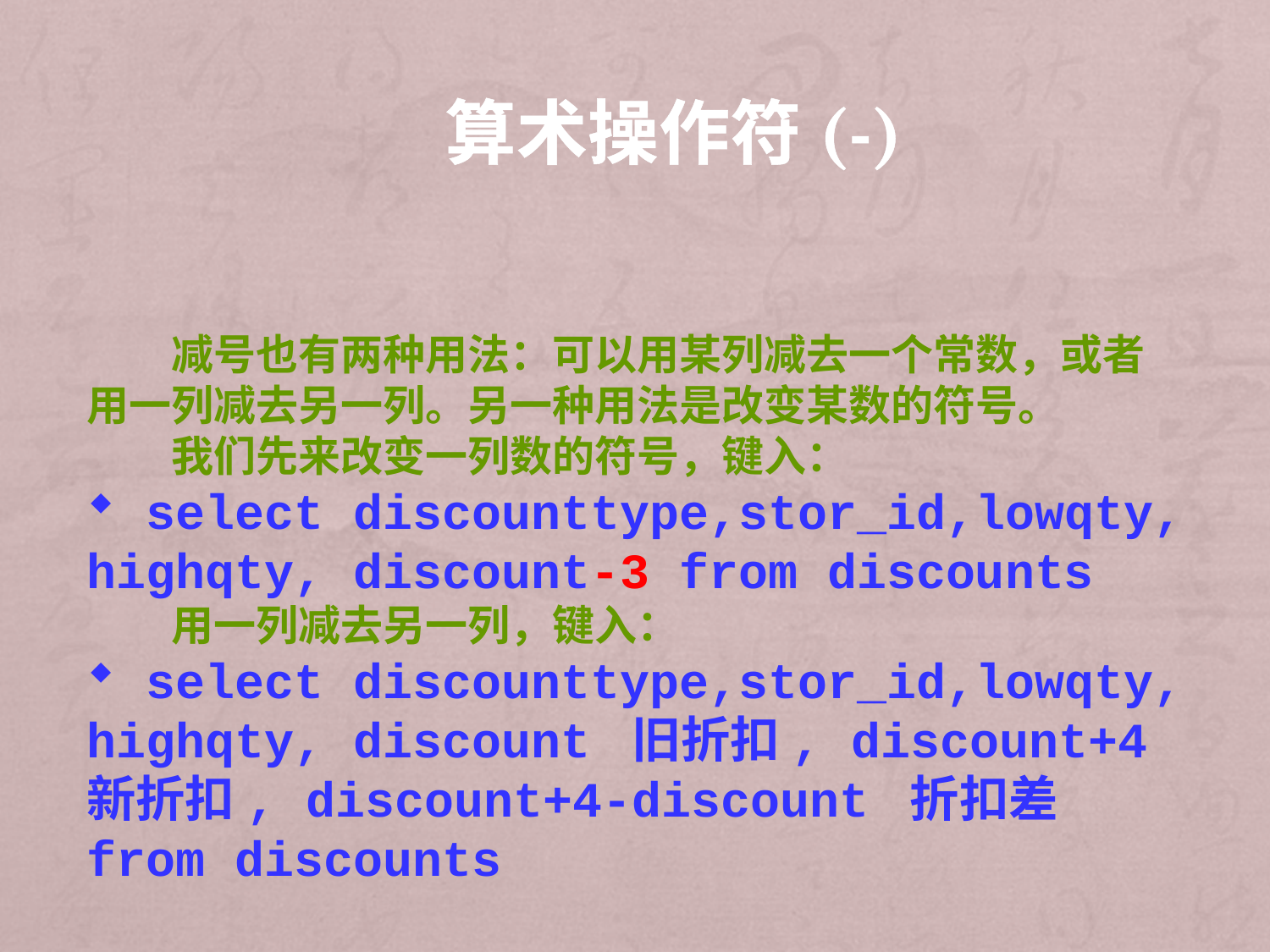

# 算术操作符(-)
　　减号也有两种用法：可以用某列减去一个常数，或者用一列减去另一列。另一种用法是改变某数的符号。
　　我们先来改变一列数的符号，键入：
 select discounttype,stor_id,lowqty, highqty, discount-3 from discounts
　　用一列减去另一列，键入：
 select discounttype,stor_id,lowqty, highqty, discount 旧折扣, discount+4 新折扣, discount+4-discount 折扣差 from discounts